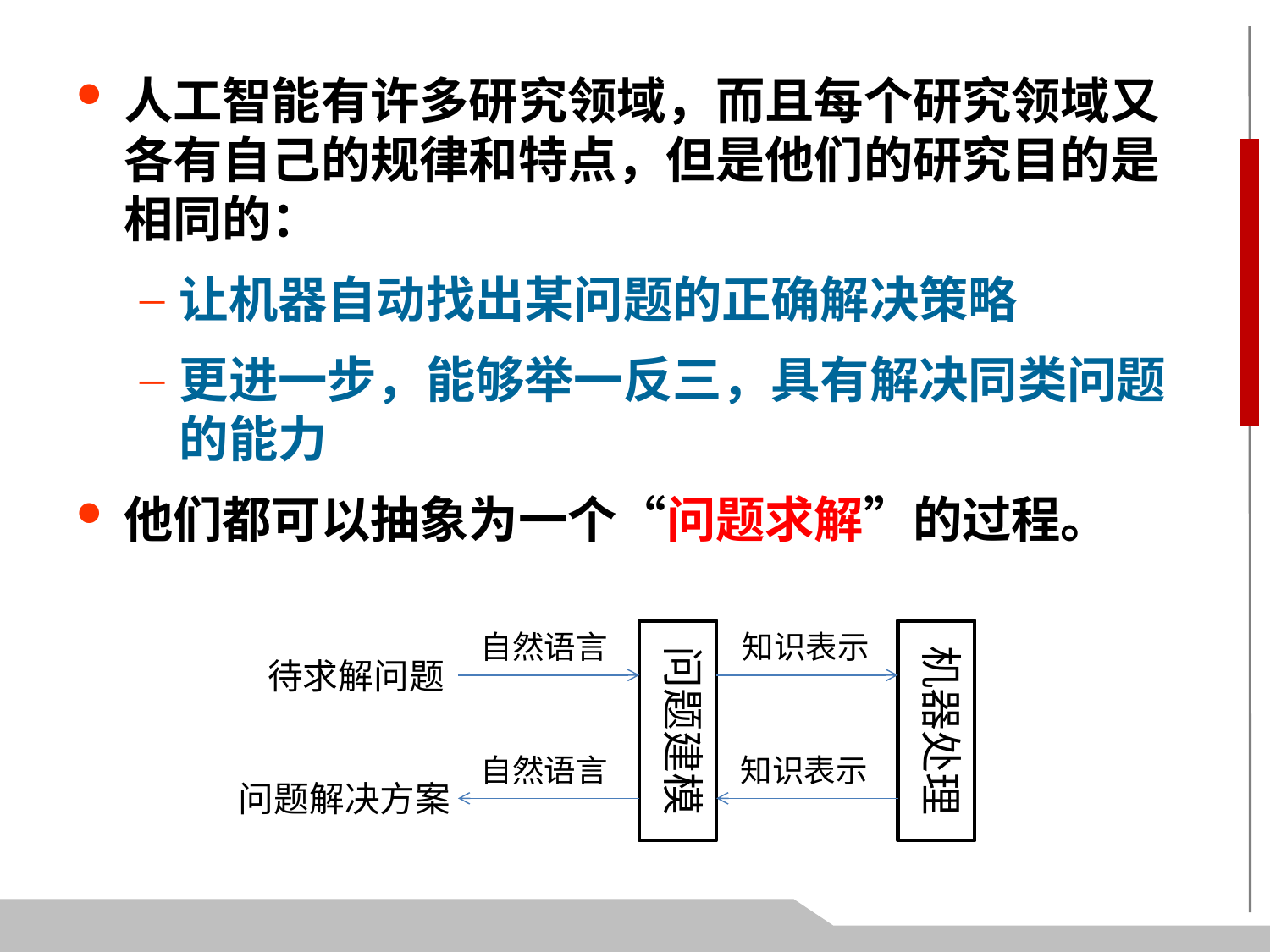

人工智能有许多研究领域，而且每个研究领域又各有自己的规律和特点，但是他们的研究目的是相同的：
让机器自动找出某问题的正确解决策略
更进一步，能够举一反三，具有解决同类问题的能力
他们都可以抽象为一个“问题求解”的过程。

自然语言
问题建模
知识表示
机器处理
待求解问题
自然语言
知识表示
问题解决方案